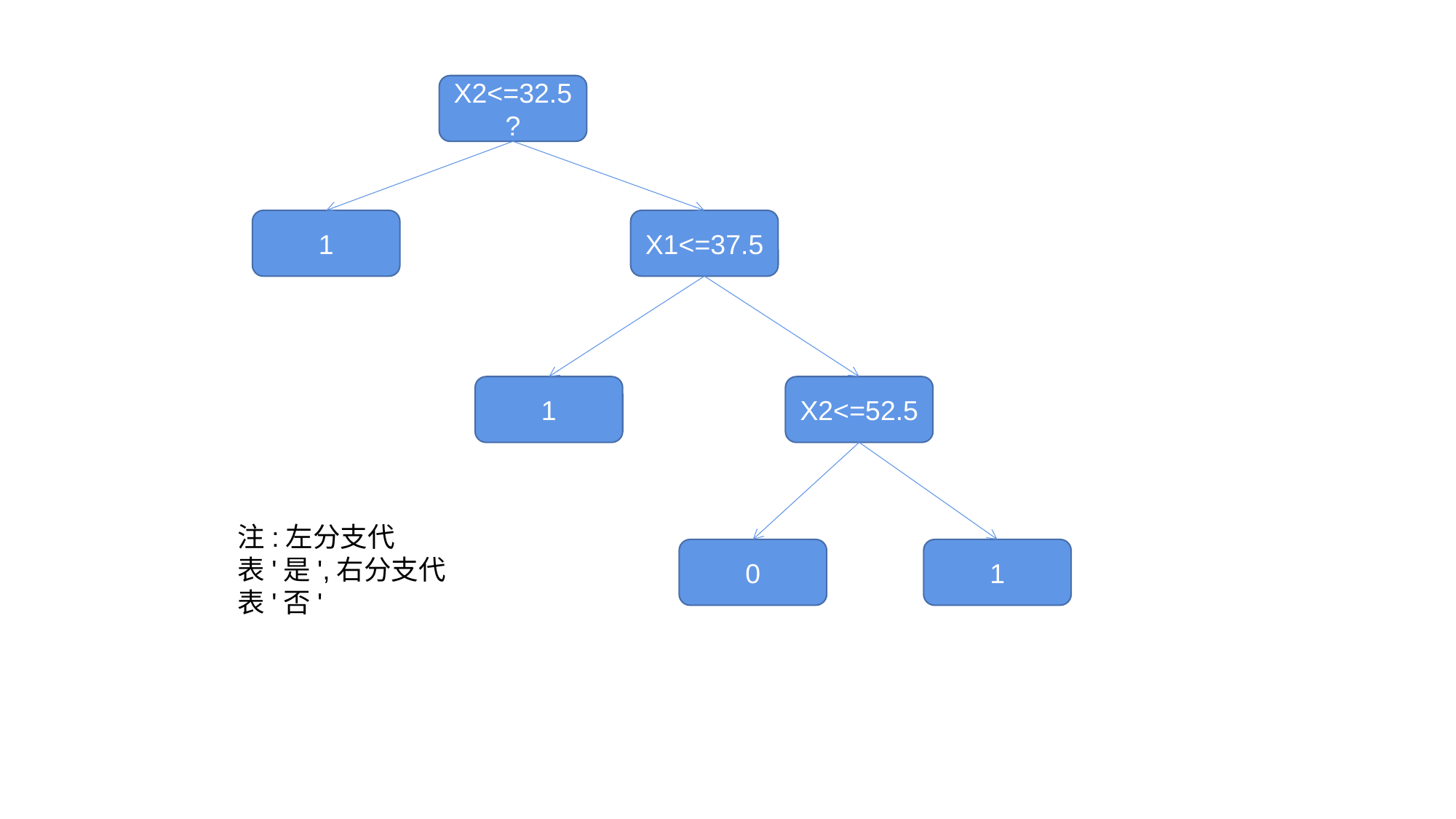

X2<=32.5?
1
X1<=37.5
1
X2<=52.5
注:左分支代表'是',右分支代表'否'
0
1